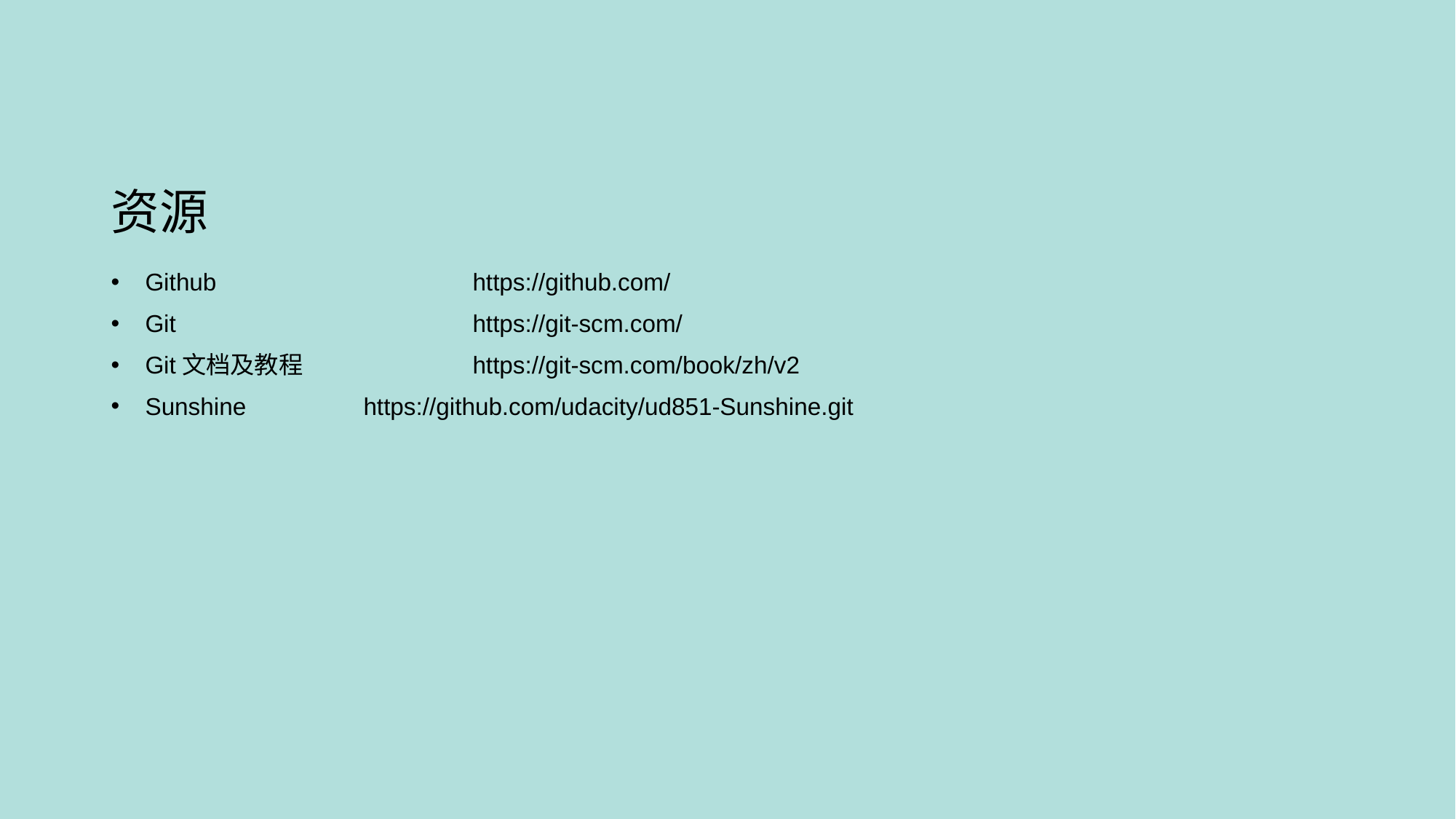

# 资源
Github			https://github.com/
Git			https://git-scm.com/
Git文档及教程		https://git-scm.com/book/zh/v2
Sunshine		https://github.com/udacity/ud851-Sunshine.git